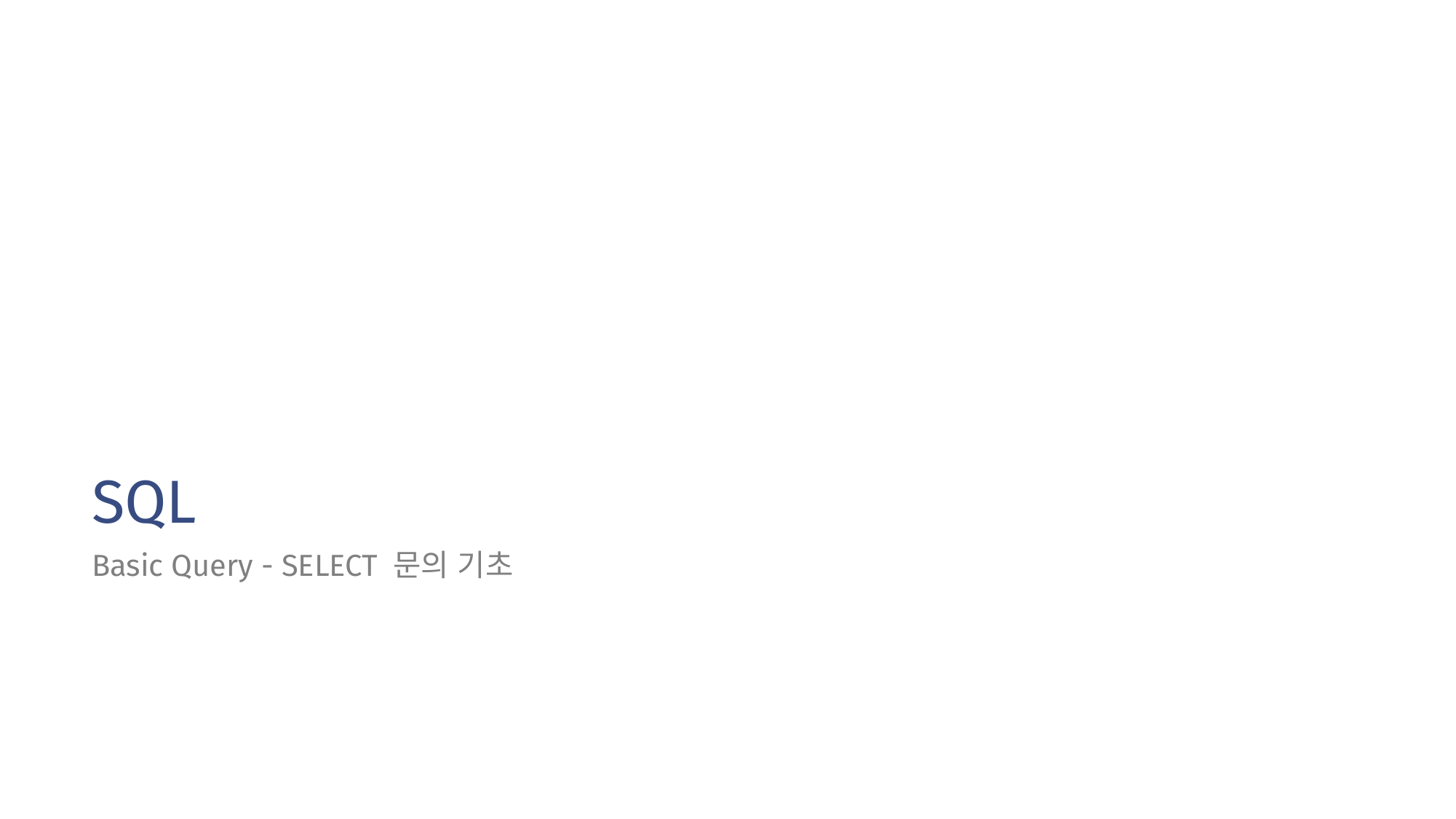

# SQL
Basic Query - SELECT 문의 기초